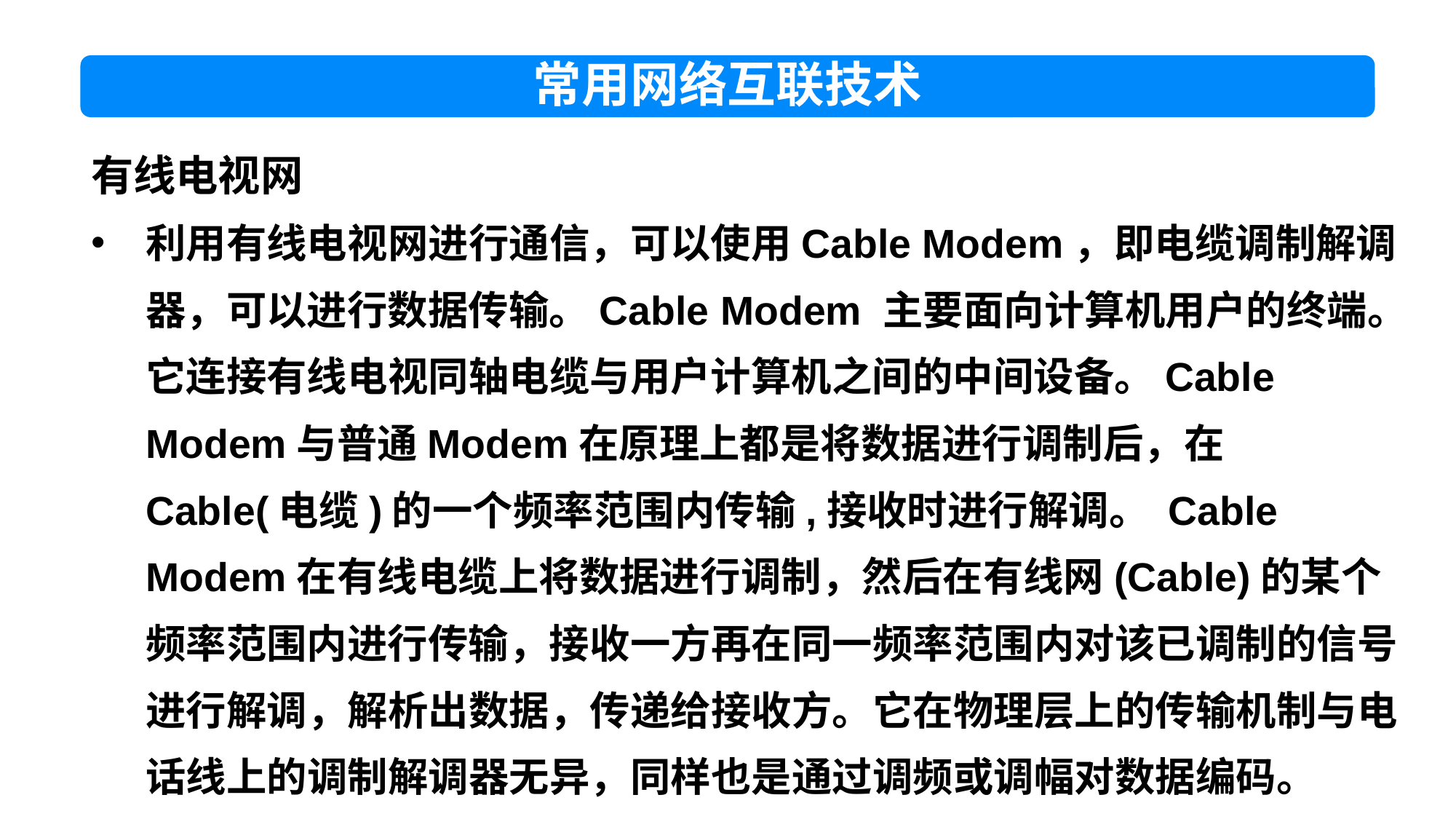

常用网络互联技术

有线电视网
利用有线电视网进行通信，可以使用Cable Modem，即电缆调制解调器，可以进行数据传输。Cable Modem 主要面向计算机用户的终端。它连接有线电视同轴电缆与用户计算机之间的中间设备。Cable Modem与普通Modem在原理上都是将数据进行调制后，在Cable(电缆)的一个频率范围内传输,接收时进行解调。 Cable Modem在有线电缆上将数据进行调制，然后在有线网(Cable)的某个频率范围内进行传输，接收一方再在同一频率范围内对该已调制的信号进行解调，解析出数据，传递给接收方。它在物理层上的传输机制与电话线上的调制解调器无异，同样也是通过调频或调幅对数据编码。